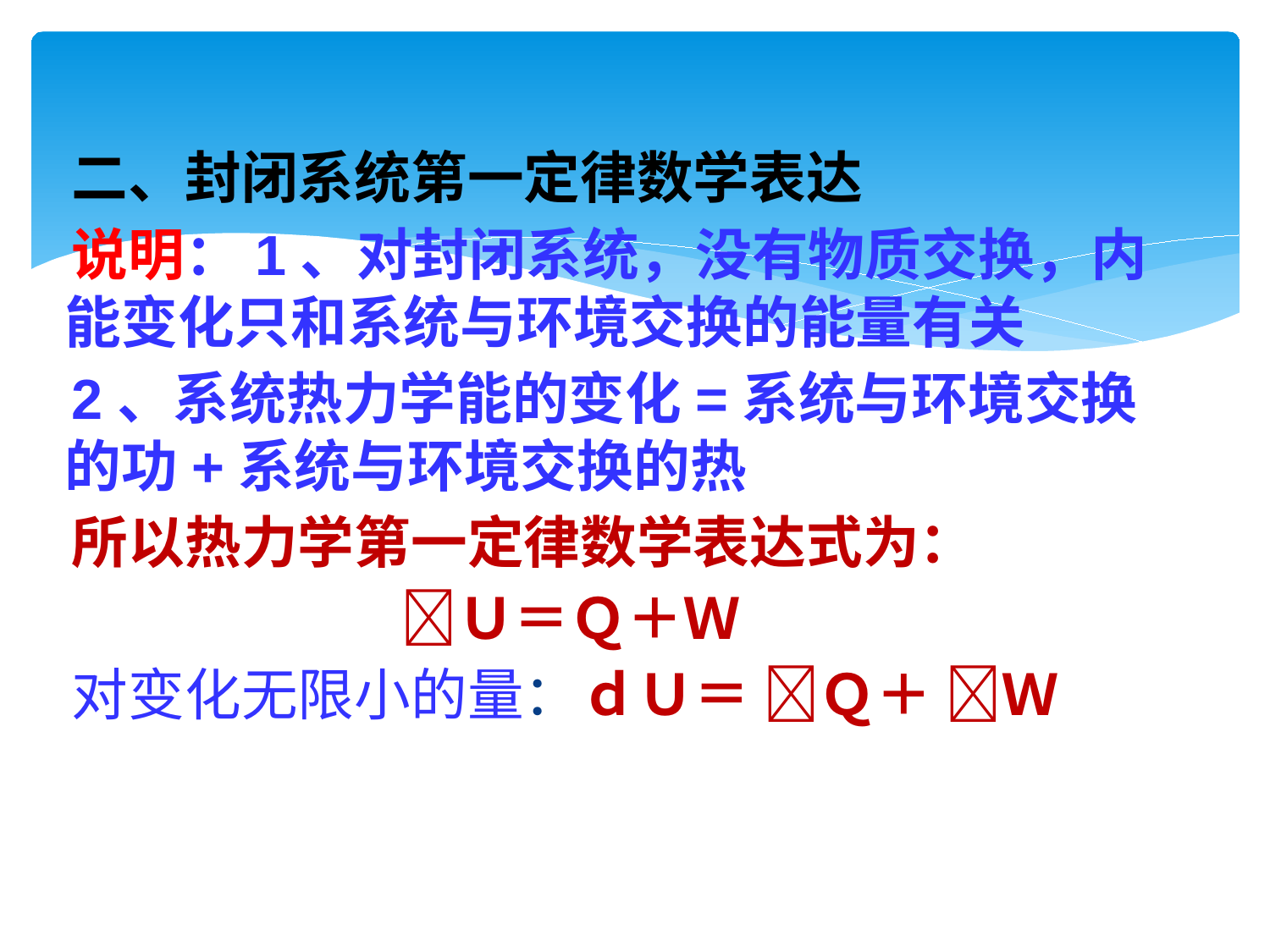

#
二、封闭系统第一定律数学表达
说明：1、对封闭系统，没有物质交换，内能变化只和系统与环境交换的能量有关
2、系统热力学能的变化=系统与环境交换的功+系统与环境交换的热
所以热力学第一定律数学表达式为：
　　                 ΔＵ＝Ｑ＋Ｗ
对变化无限小的量：ｄＵ＝ δＱ＋ δＷ